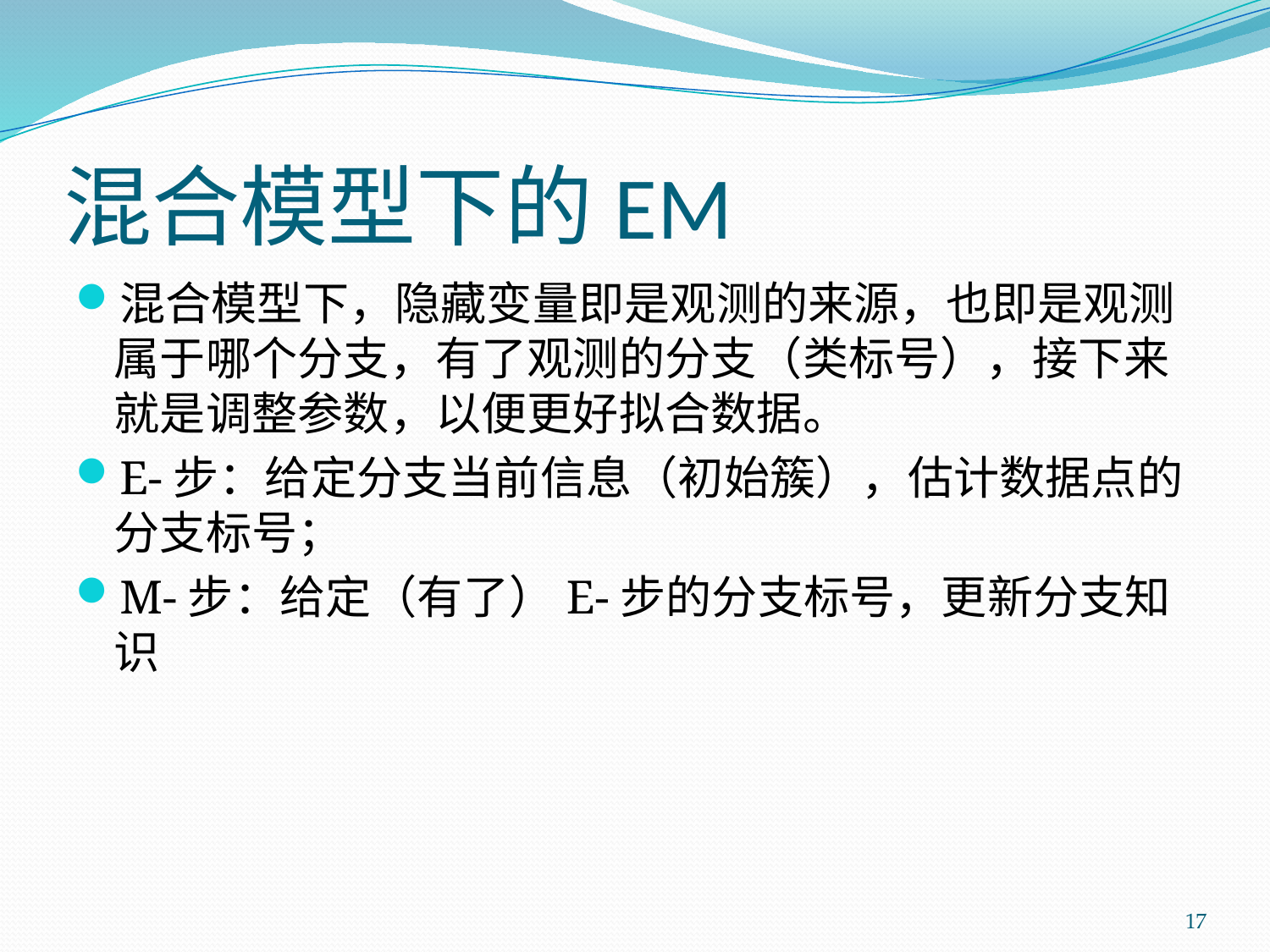

# 混合模型下的EM
混合模型下，隐藏变量即是观测的来源，也即是观测属于哪个分支，有了观测的分支（类标号），接下来就是调整参数，以便更好拟合数据。
E-步：给定分支当前信息（初始簇），估计数据点的分支标号；
M-步：给定（有了）E-步的分支标号，更新分支知识
17